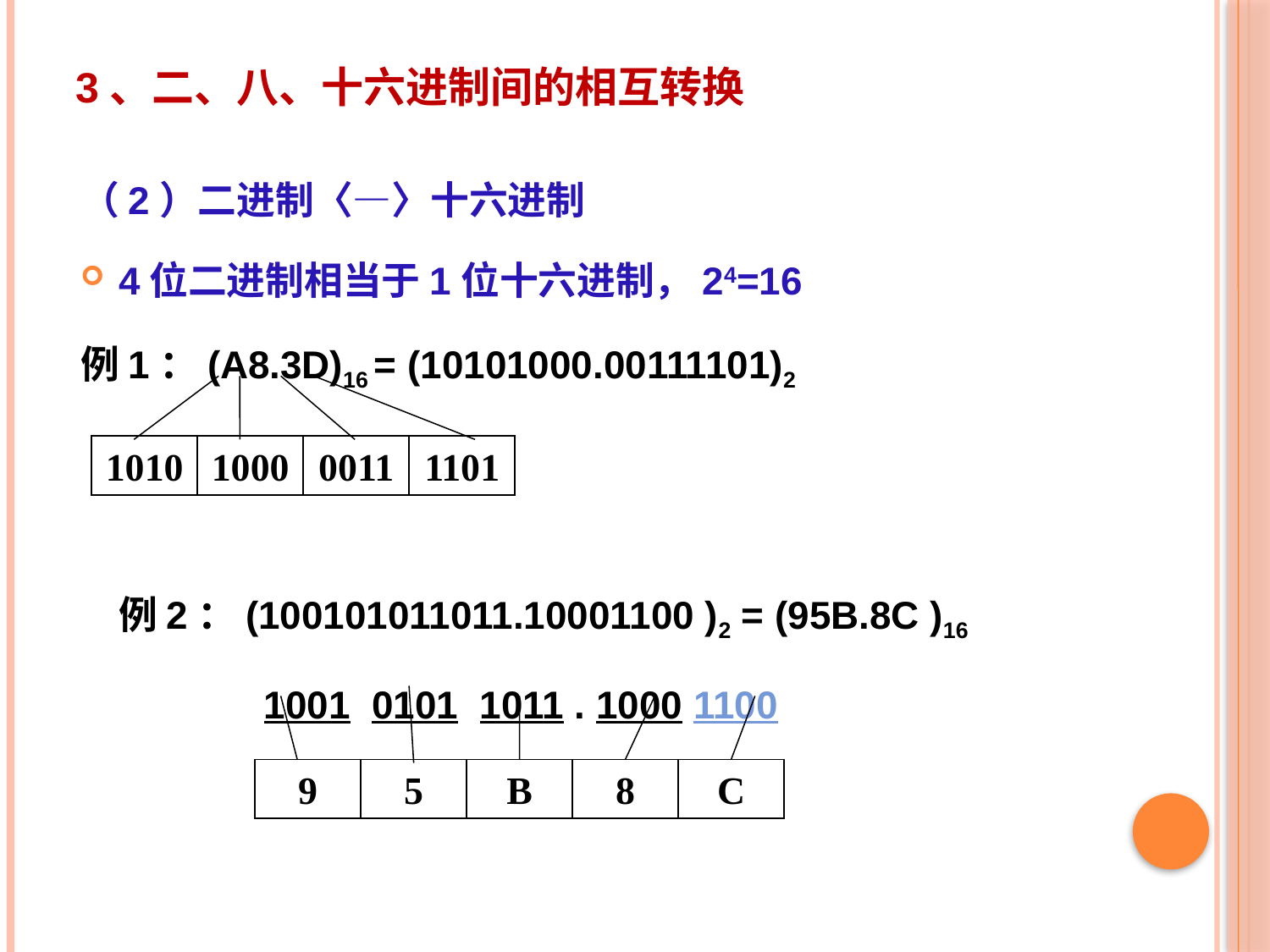

# 3、二、八、十六进制间的相互转换
（2）二进制〈—〉十六进制
4位二进制相当于1位十六进制，24=16
例1：(A8.3D)16 = (10101000.00111101)2

	例2：(100101011011.10001100 )2 = (95B.8C )16
		   1001  0101  1011 . 1000 1100

1010
1000
0011
1101

9
5
B
8
C